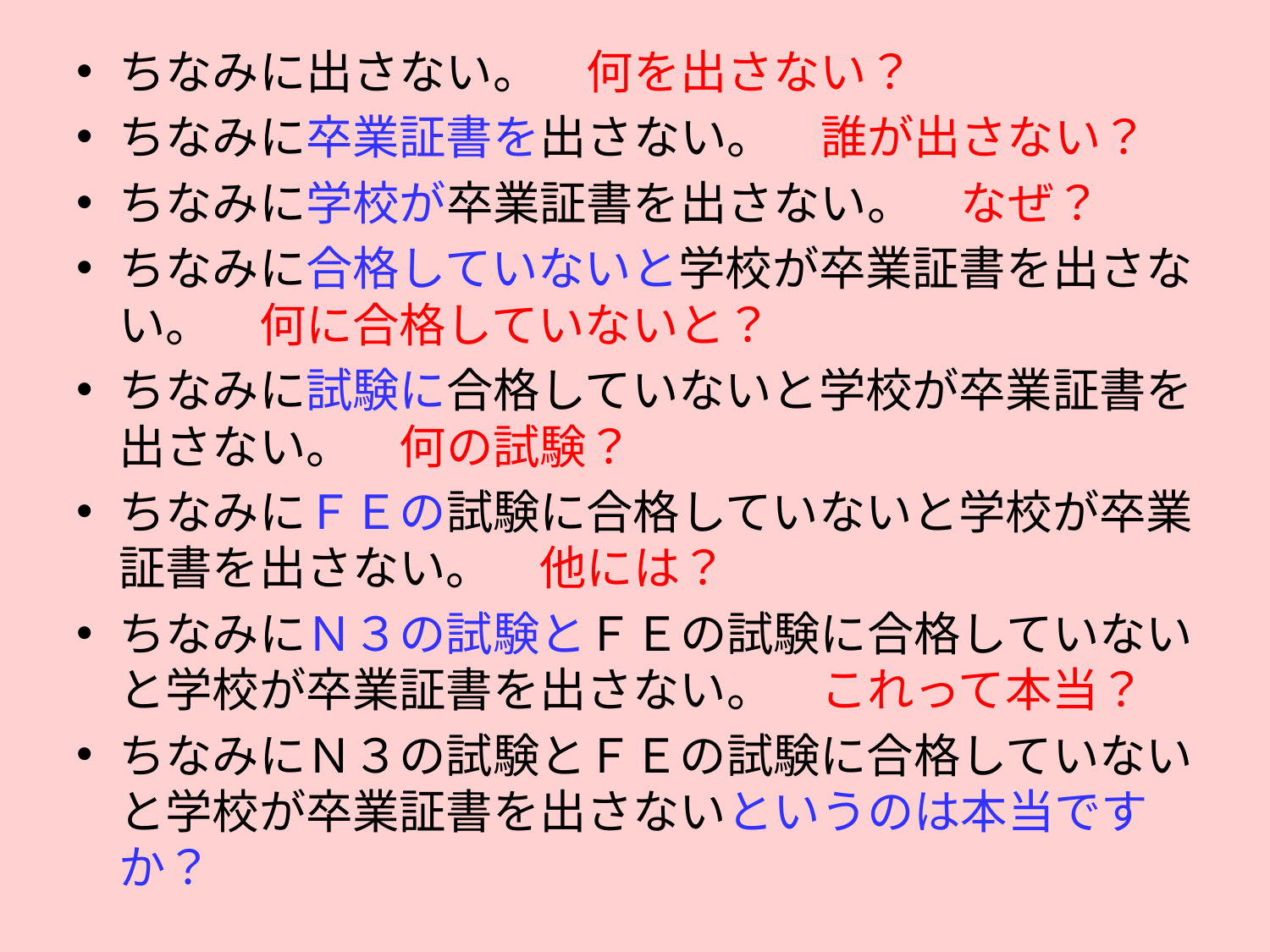

ちなみに出さない。　何を出さない？
ちなみに卒業証書を出さない。　誰が出さない？
ちなみに学校が卒業証書を出さない。　なぜ？
ちなみに合格していないと学校が卒業証書を出さない。　何に合格していないと？
ちなみに試験に合格していないと学校が卒業証書を出さない。　何の試験？
ちなみにＦＥの試験に合格していないと学校が卒業証書を出さない。　他には？
ちなみにＮ３の試験とＦＥの試験に合格していないと学校が卒業証書を出さない。　これって本当？
ちなみにＮ３の試験とＦＥの試験に合格していないと学校が卒業証書を出さないというのは本当ですか？